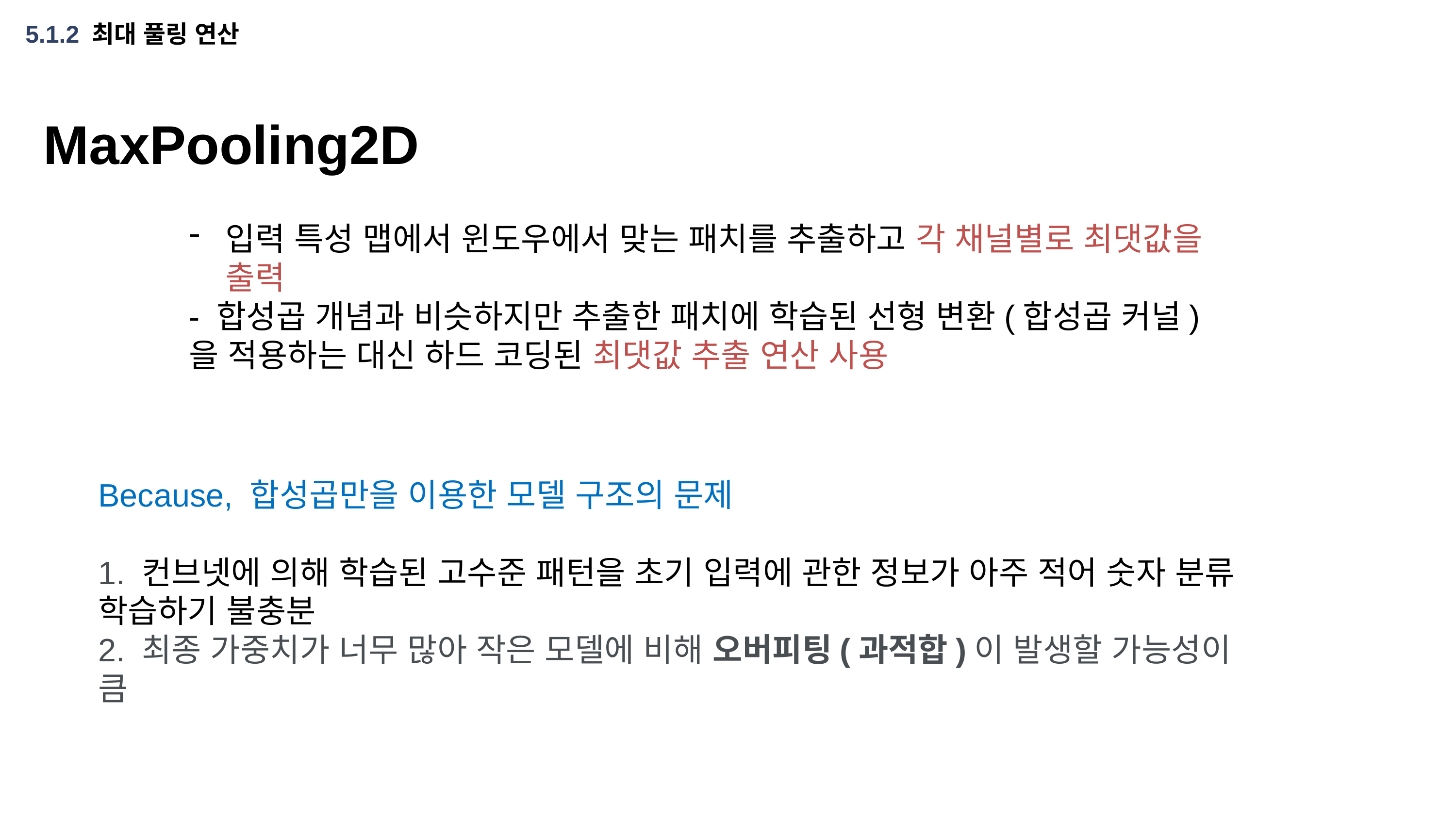

5.1.2 최대 풀링 연산

MaxPooling2D
입력 특성 맵에서 윈도우에서 맞는 패치를 추출하고 각 채널별로 최댓값을 출력
- 합성곱 개념과 비슷하지만 추출한 패치에 학습된 선형 변환(합성곱 커널)을 적용하는 대신 하드 코딩된 최댓값 추출 연산 사용
Because, 합성곱만을 이용한 모델 구조의 문제

 컨브넷에 의해 학습된 고수준 패턴을 초기 입력에 관한 정보가 아주 적어 숫자 분류 학습하기 불충분
2. 최종 가중치가 너무 많아 작은 모델에 비해 오버피팅(과적합)이 발생할 가능성이 큼